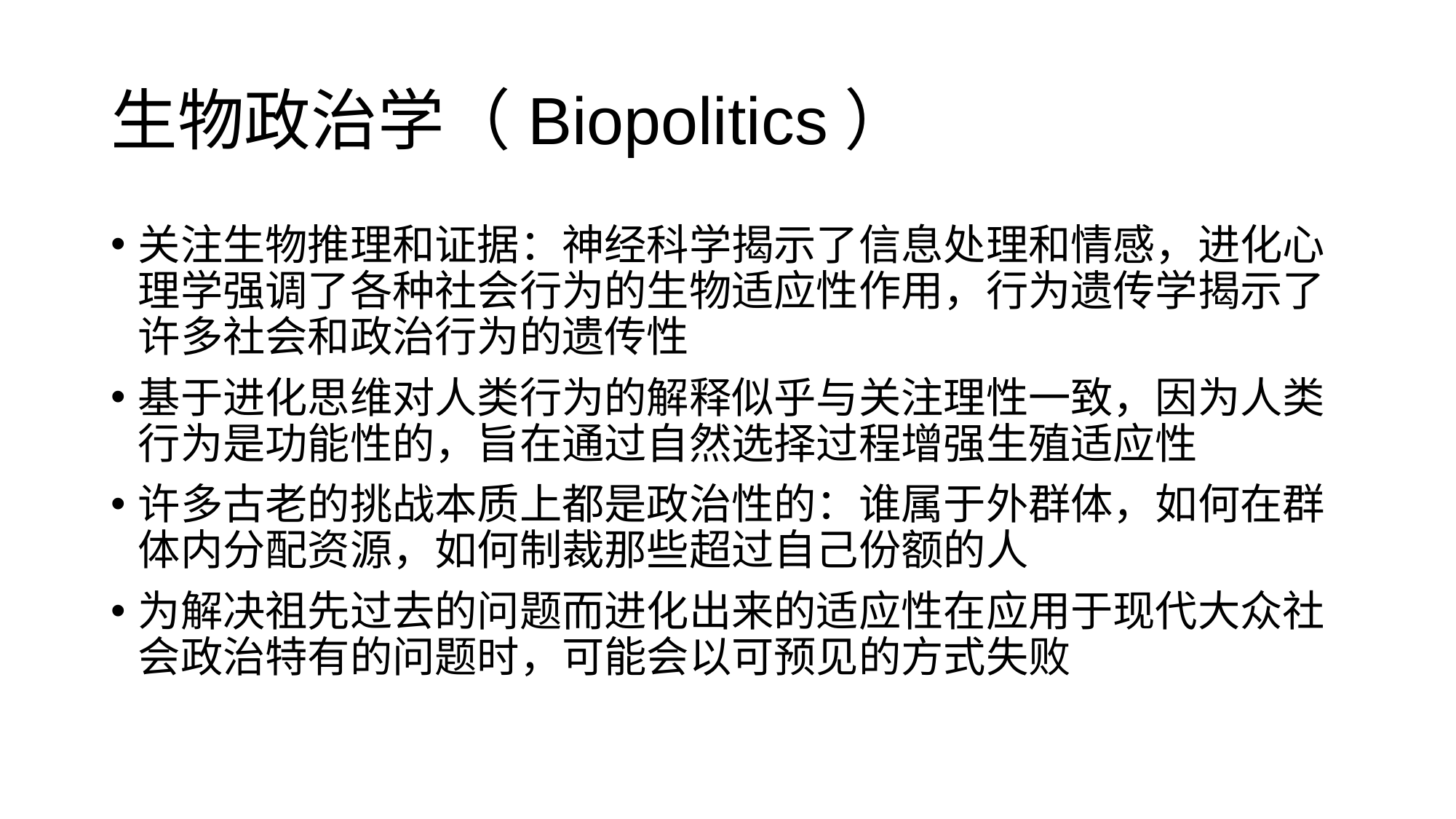

# 生物政治学（Biopolitics）
关注生物推理和证据：神经科学揭示了信息处理和情感，进化心理学强调了各种社会行为的生物适应性作用，行为遗传学揭示了许多社会和政治行为的遗传性
基于进化思维对人类行为的解释似乎与关注理性一致，因为人类行为是功能性的，旨在通过自然选择过程增强生殖适应性
许多古老的挑战本质上都是政治性的：谁属于外群体，如何在群体内分配资源，如何制裁那些超过自己份额的人
为解决祖先过去的问题而进化出来的适应性在应用于现代大众社会政治特有的问题时，可能会以可预见的方式失败